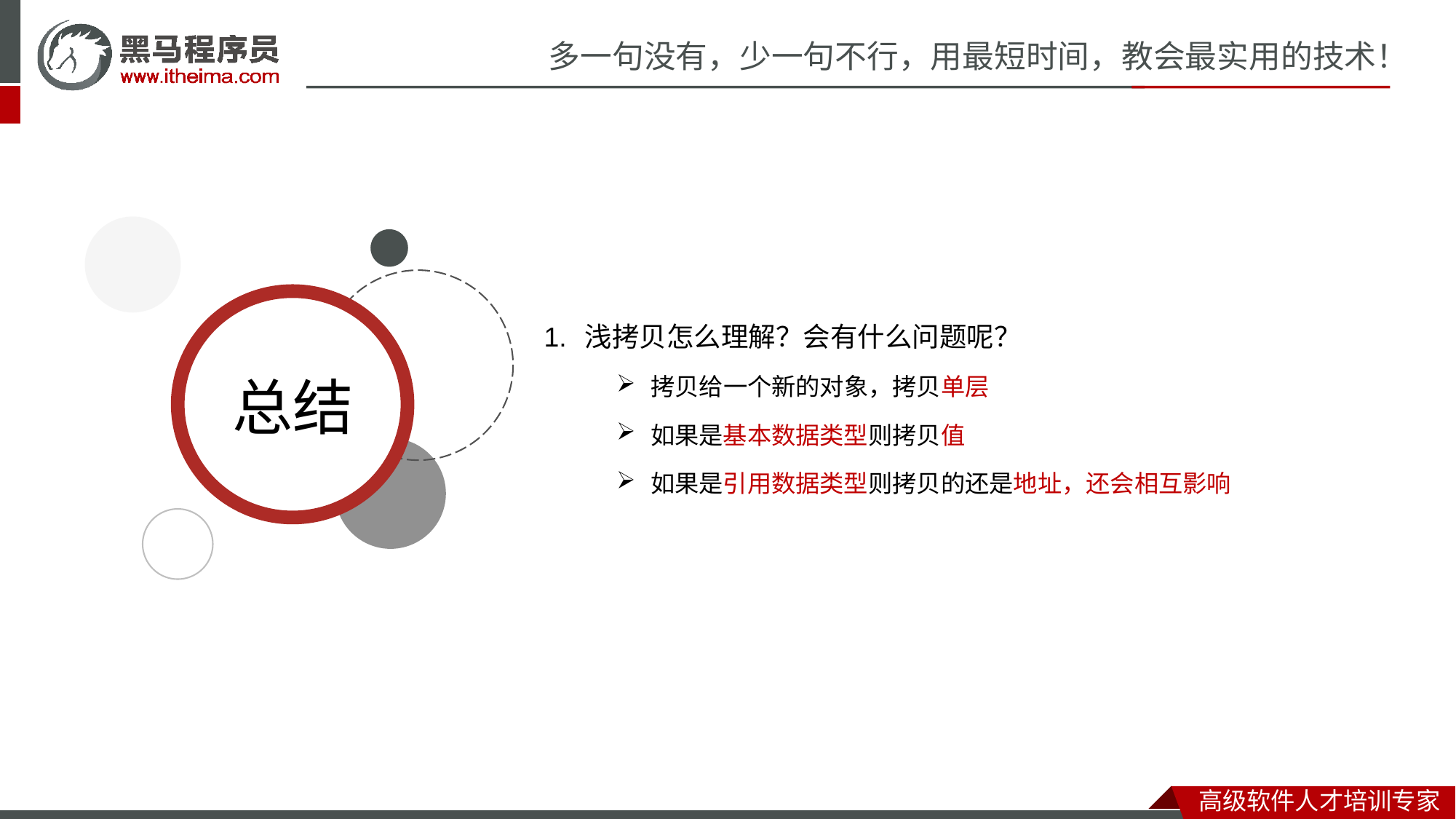

浅拷贝怎么理解？会有什么问题呢？
拷贝给一个新的对象，拷贝单层
如果是基本数据类型则拷贝值
如果是引用数据类型则拷贝的还是地址，还会相互影响